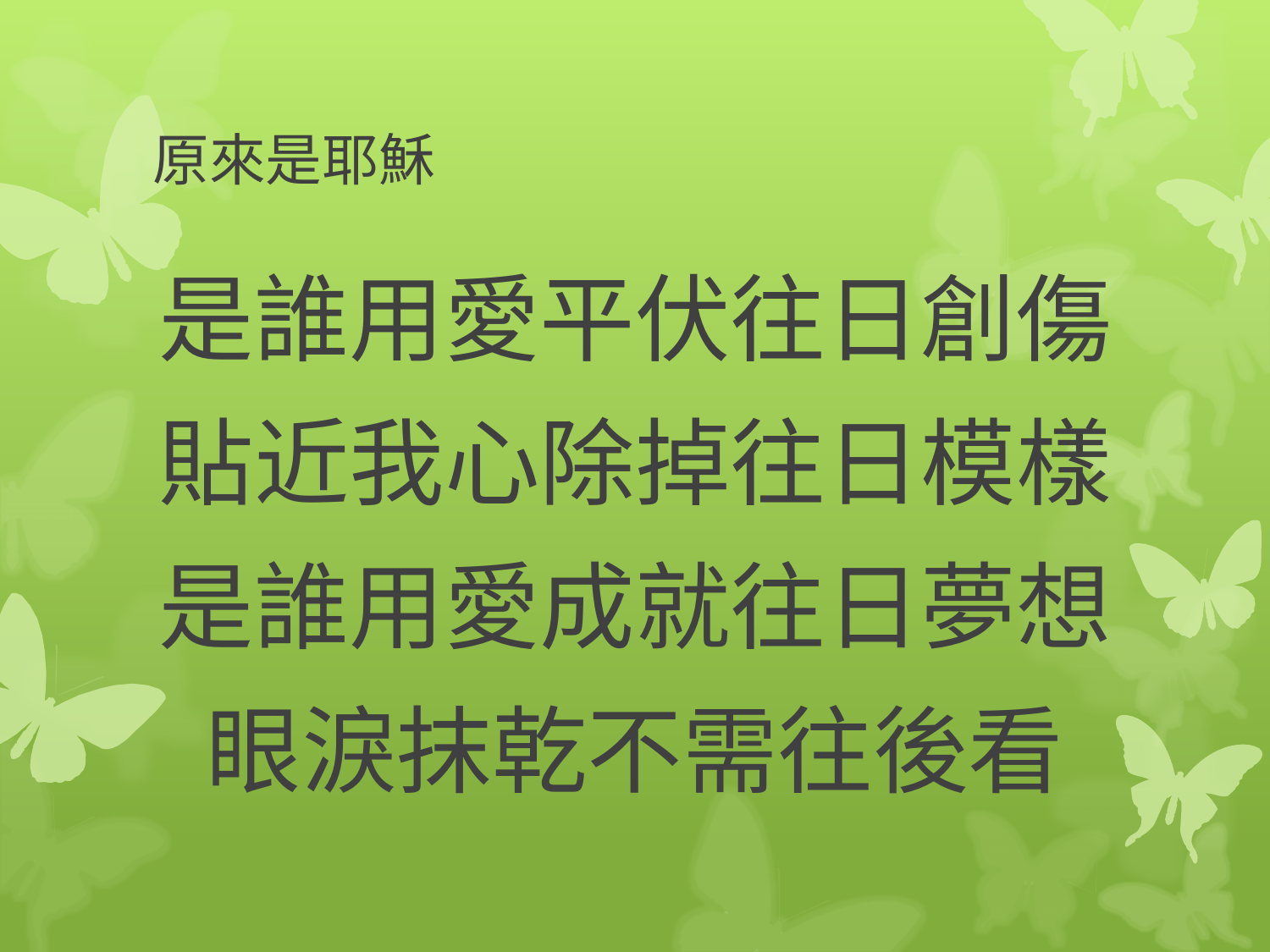

# 原來是耶穌
是誰用愛平伏往日創傷
貼近我心除掉往日模樣
是誰用愛成就往日夢想
眼淚抹乾不需往後看